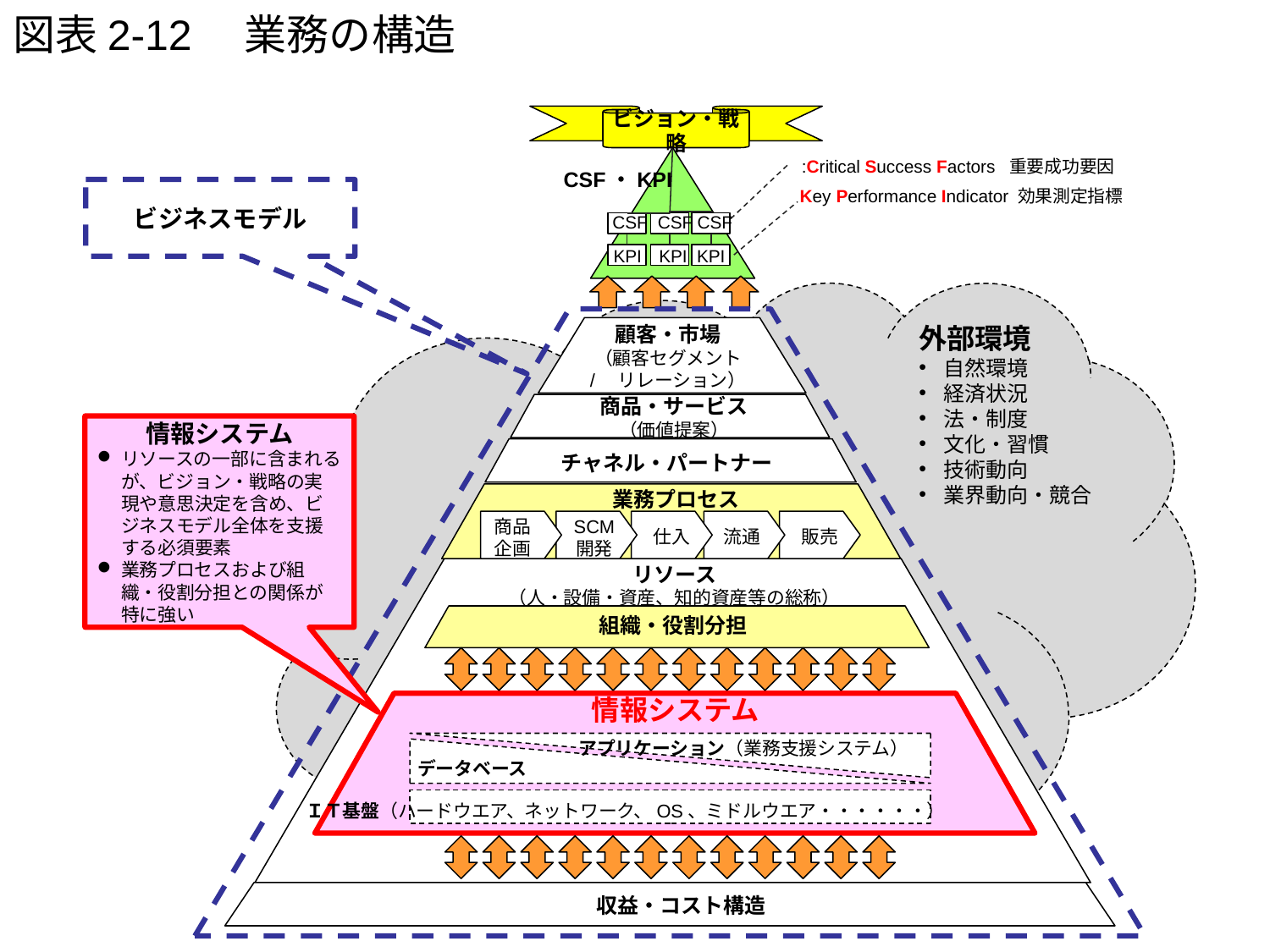

# 図表2-12　業務の構造
ビジョン・戦略

:Critical Success Factors  重要成功要因
CSF・KPI
Key Performance Indicator 効果測定指標
ビジネスモデル
CSF
CSF
CSF

KPI
KPI
KPI

顧客・市場
（顧客セグメント
/　リレーション）
外部環境
自然環境
経済状況
法・制度
文化・習慣
技術動向
業界動向・競合

商品・サービス
（価値提案）

情報システム
リソースの一部に含まれるが、ビジョン・戦略の実現や意思決定を含め、ビジネスモデル全体を支援する必須要素
業務プロセスおよび組織・役割分担との関係が特に強い

チャネル・パートナー
業務プロセス

SCM
開発
商品
企画

仕入
流通
販売
リソース
（人・設備・資産、知的資産等の総称）

組織・役割分担

情報システム

アプリケーション（業務支援システム）

データベース

ＩＴ基盤（ハードウエア、ネットワーク、OS、ミドルウエア・・・・・・）

収益・コスト構造